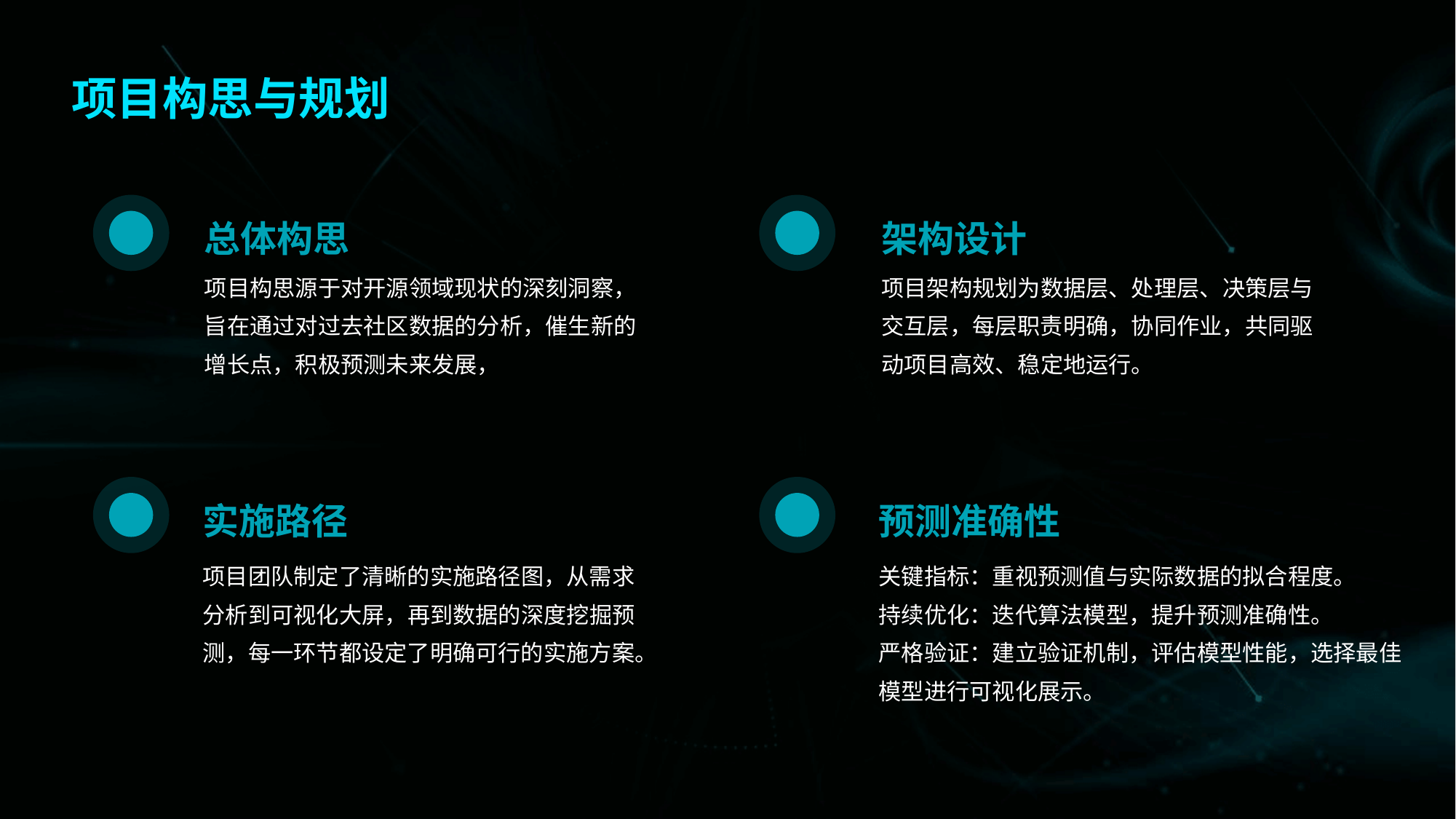

项目构思与规划
总体构思
架构设计

项目构思源于对开源领域现状的深刻洞察，旨在通过对过去社区数据的分析，催生新的增长点，积极预测未来发展，
项目架构规划为数据层、处理层、决策层与交互层，每层职责明确，协同作业，共同驱动项目高效、稳定地运行。
实施路径
预测准确性

项目团队制定了清晰的实施路径图，从需求分析到可视化大屏，再到数据的深度挖掘预测，每一环节都设定了明确可行的实施方案。
关键指标：重视预测值与实际数据的拟合程度。
持续优化：迭代算法模型，提升预测准确性。
严格验证：建立验证机制，评估模型性能，选择最佳模型进行可视化展示。